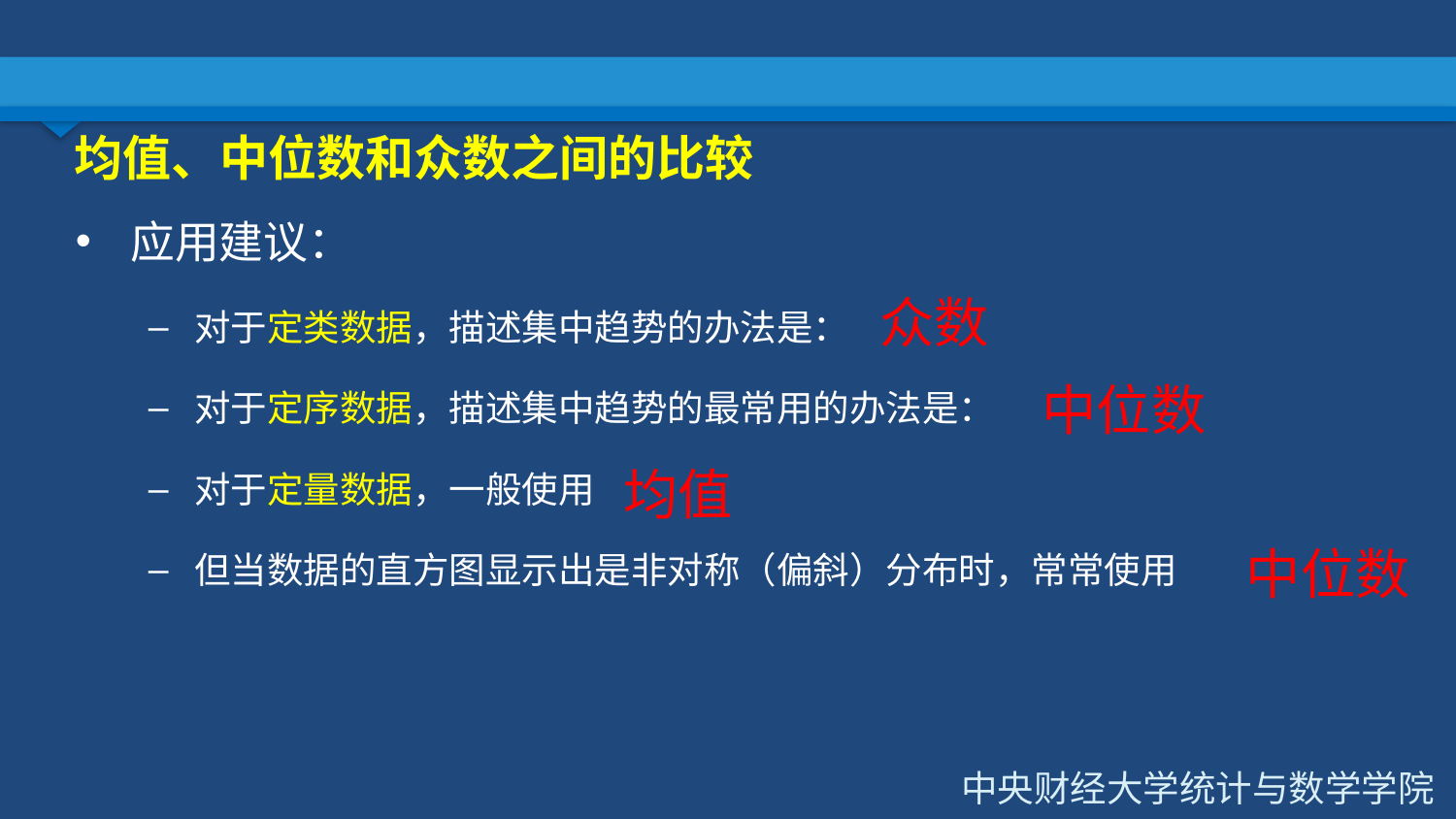

# 均值、中位数和众数之间的比较
应用建议：
对于定类数据，描述集中趋势的办法是：
对于定序数据，描述集中趋势的最常用的办法是：
对于定量数据，一般使用
但当数据的直方图显示出是非对称（偏斜）分布时，常常使用
众数
中位数
均值
中位数